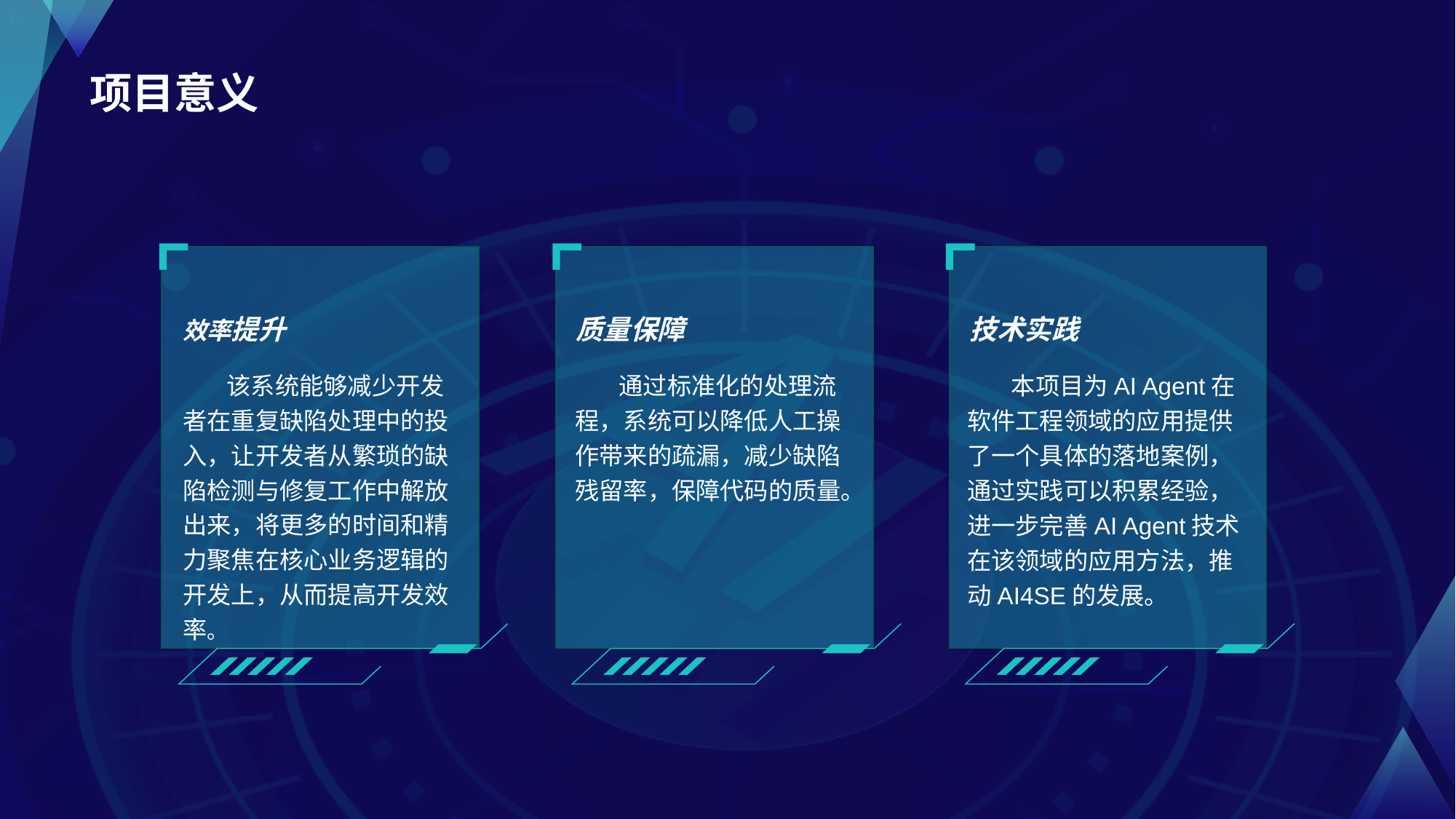

# 项目意义

效率提升
       该系统能够减少开发者在重复缺陷处理中的投入，让开发者从繁琐的缺陷检测与修复工作中解放出来，将更多的时间和精力聚焦在核心业务逻辑的开发上，从而提高开发效率。

质量保障
       通过标准化的处理流程，系统可以降低人工操作带来的疏漏，减少缺陷残留率，保障代码的质量。

技术实践
       本项目为AI Agent在软件工程领域的应用提供了一个具体的落地案例，通过实践可以积累经验，进一步完善AI Agent技术在该领域的应用方法，推动AI4SE的发展。